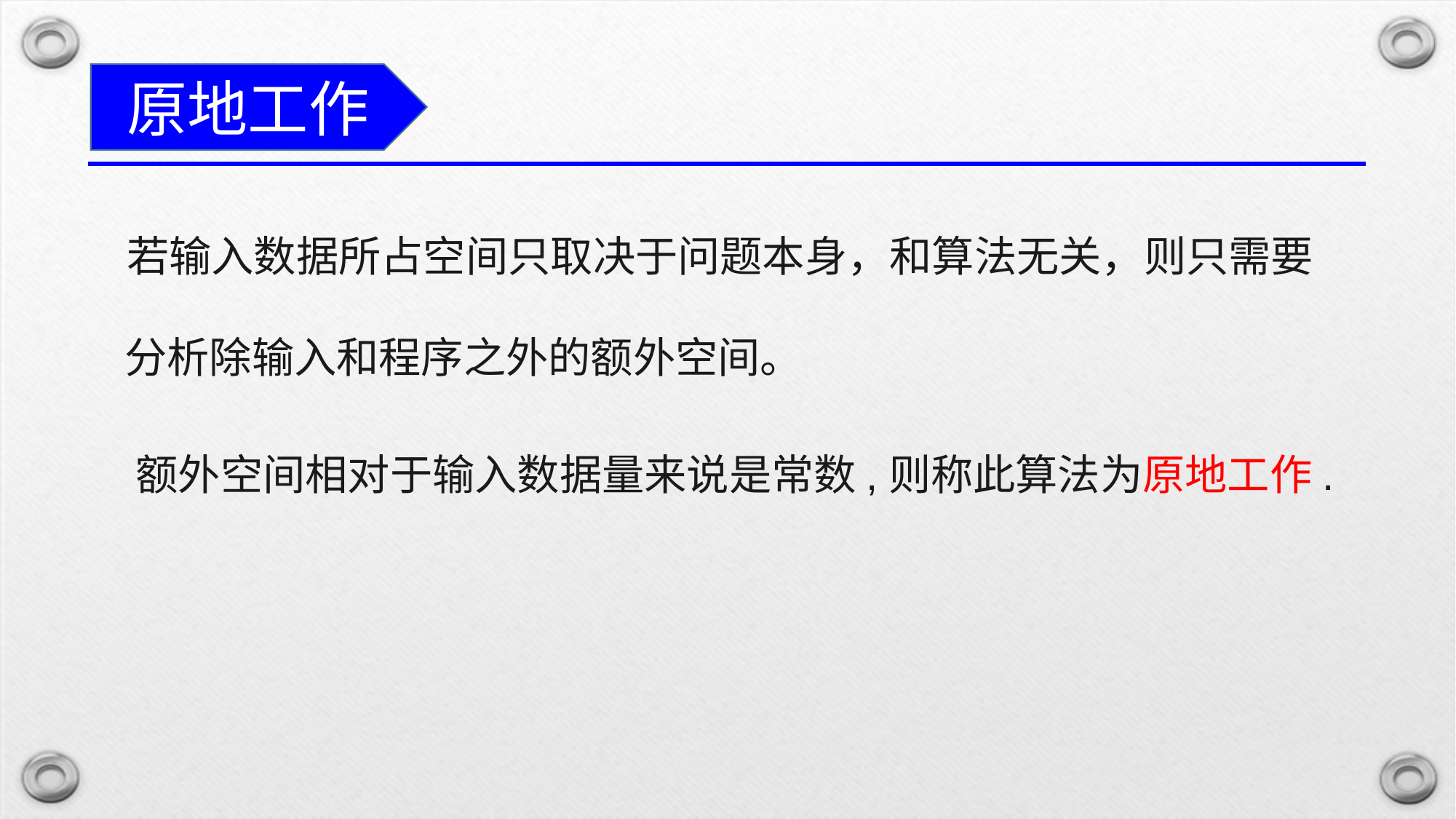

原地工作
  若输入数据所占空间只取决于问题本身，和算法无关，则只需要分析除输入和程序之外的额外空间。
   额外空间相对于输入数据量来说是常数,则称此算法为原地工作.